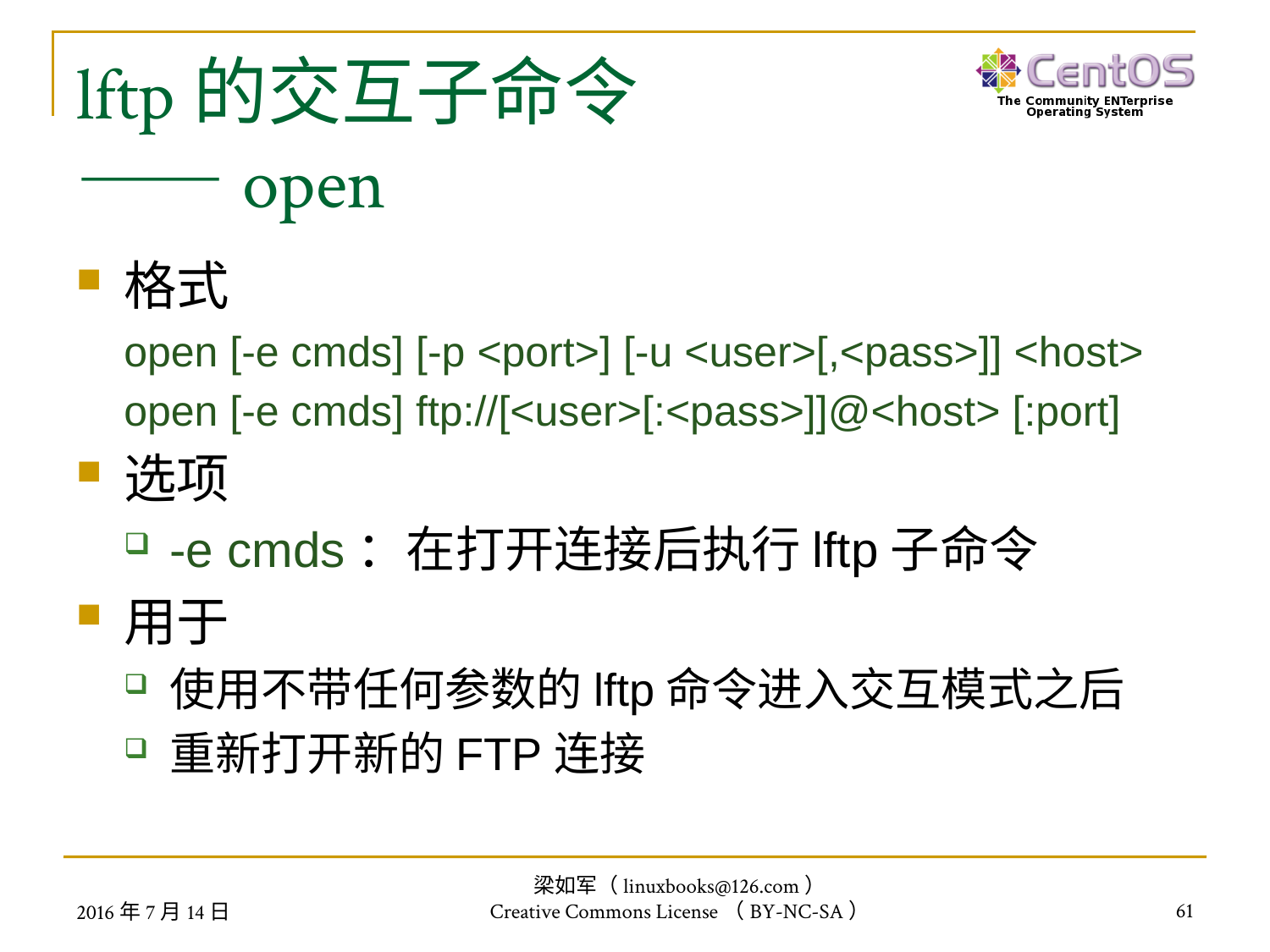

# lftp的交互子命令 ——open
格式
open [-e cmds] [-p <port>] [-u <user>[,<pass>]] <host>
open [-e cmds] ftp://[<user>[:<pass>]]@<host> [:port]
选项
-e cmds：在打开连接后执行lftp子命令
用于
使用不带任何参数的lftp命令进入交互模式之后
重新打开新的FTP连接
梁如军（linuxbooks@126.com）
Creative Commons License（BY-NC-SA）
2016年7月14日
61